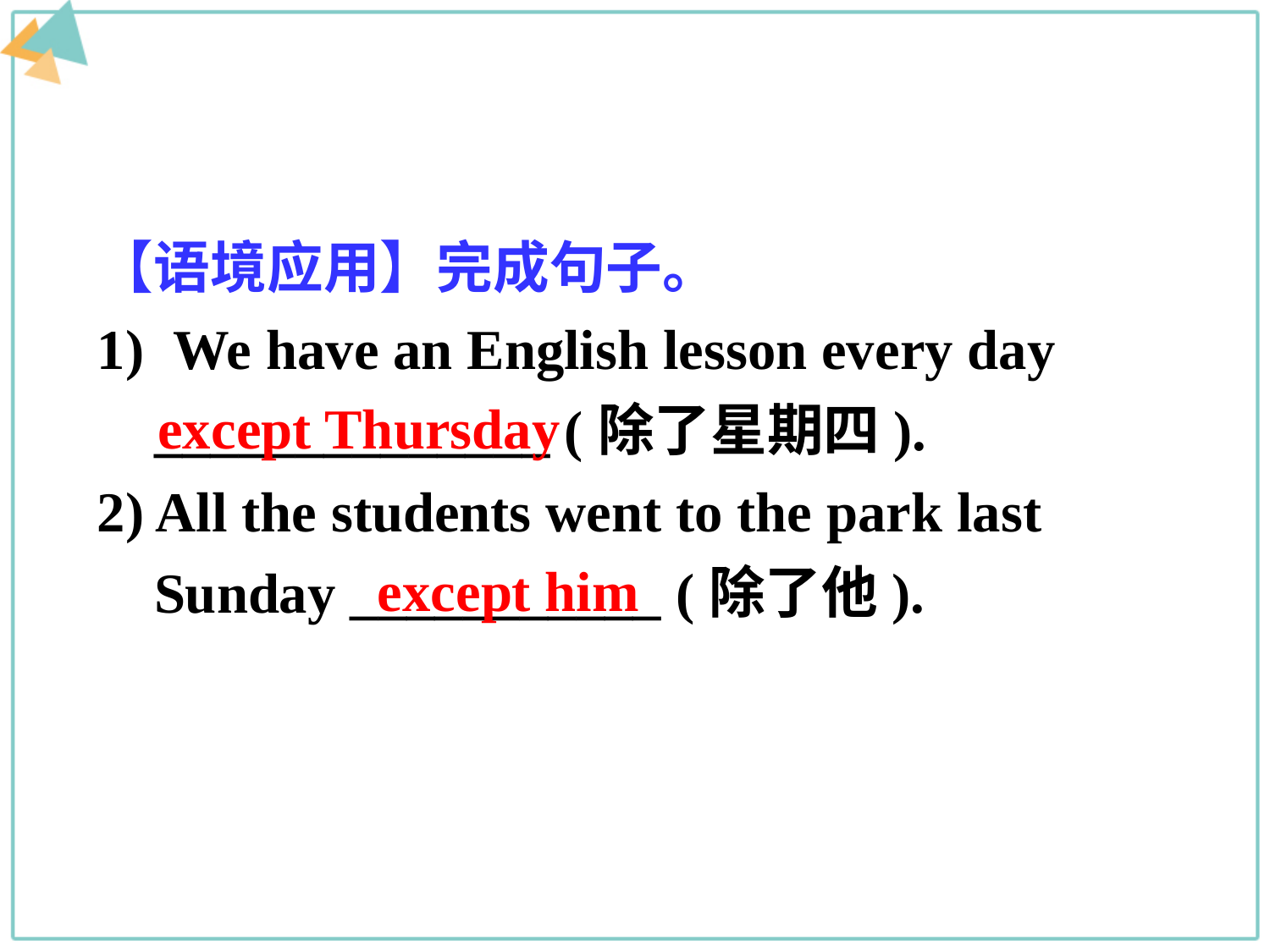

【语境应用】完成句子。
 We have an English lesson every day
    ______________ (除了星期四).
2) All the students went to the park last
    Sunday ___________ (除了他).
except Thursday
except him